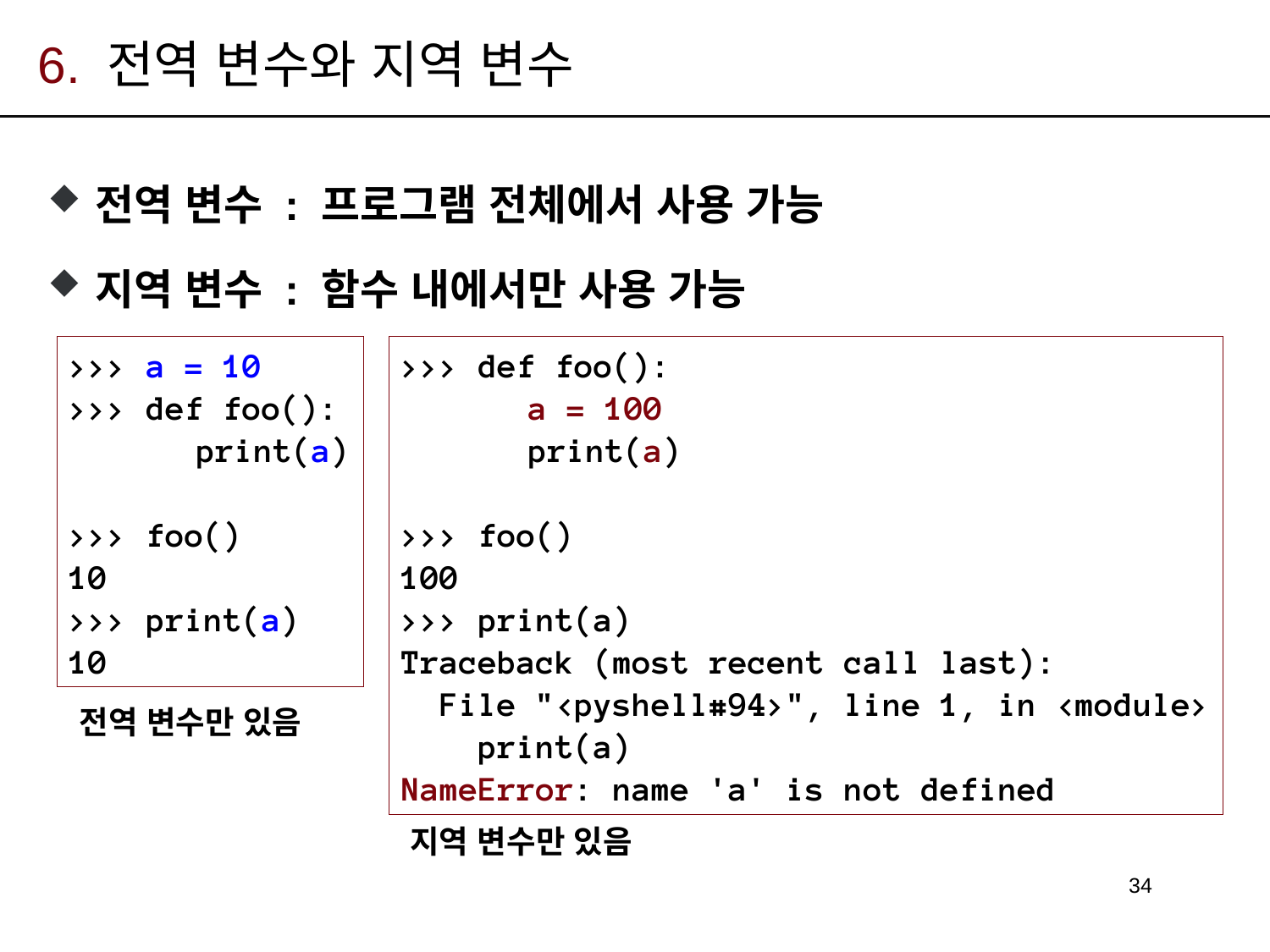

# 6. 전역 변수와 지역 변수
전역 변수 : 프로그램 전체에서 사용 가능
지역 변수 : 함수 내에서만 사용 가능

>>> a = 10
>>> def foo():
	print(a)

>>> foo()
10
>>> print(a)
10
>>> def foo():
	a = 100
	print(a)

>>> foo()
100
>>> print(a)
Traceback (most recent call last):
  File "<pyshell#94>", line 1, in <module>
    print(a)
NameError: name 'a' is not defined
전역 변수만 있음
지역 변수만 있음
34